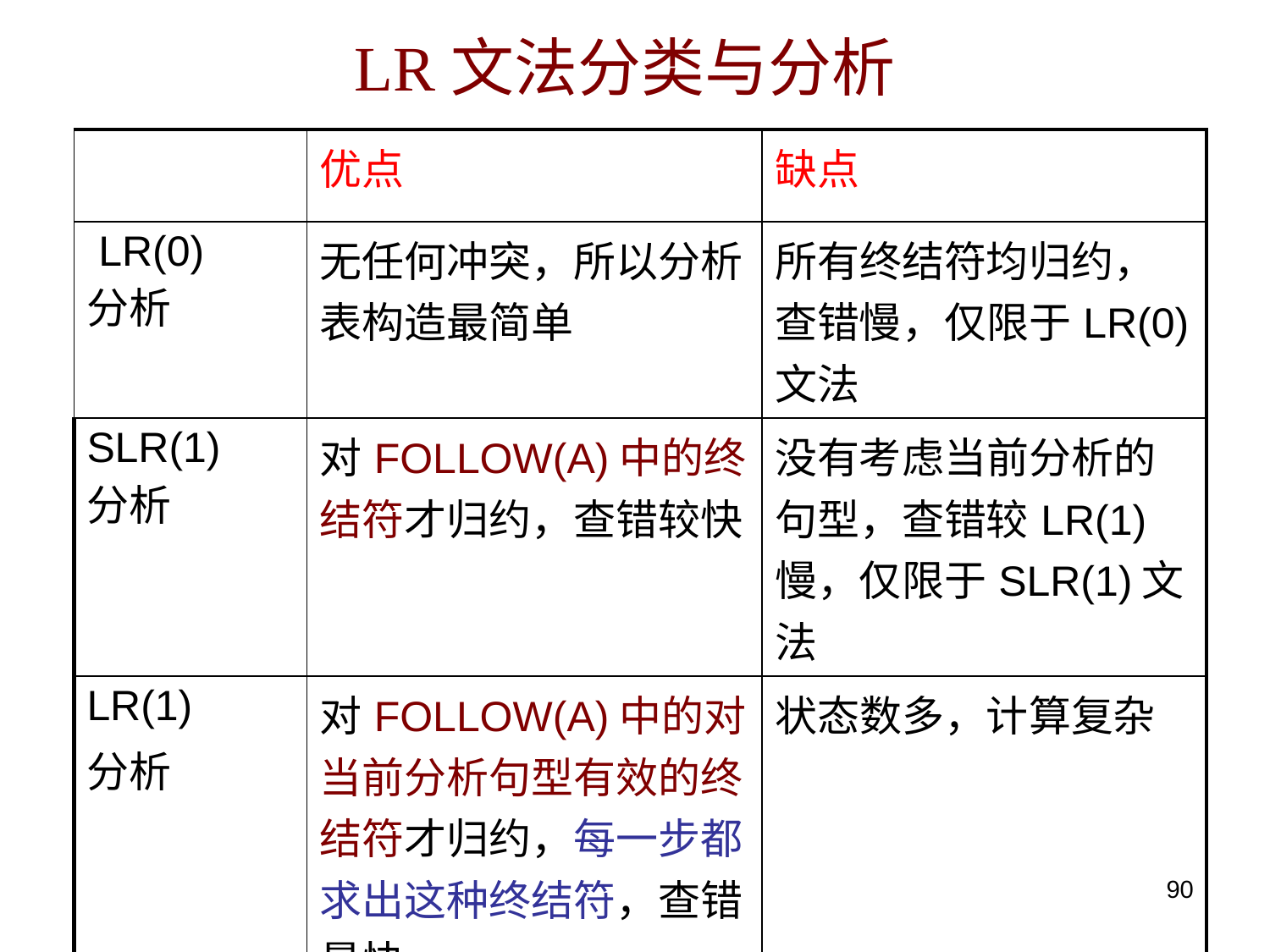

LR文法分类与分析
|  | 优点 | 缺点 |
| --- | --- | --- |
| LR(0) 分析 | 无任何冲突，所以分析表构造最简单 | 所有终结符均归约，查错慢，仅限于LR(0)文法 |
| SLR(1) 分析 | 对FOLLOW(A)中的终结符才归约，查错较快 | 没有考虑当前分析的句型，查错较LR(1)慢，仅限于SLR(1)文法 |
| LR(1) 分析 | 对FOLLOW(A)中的对当前分析句型有效的终结符才归约，每一步都求出这种终结符，查错最快 | 状态数多，计算复杂 |

90